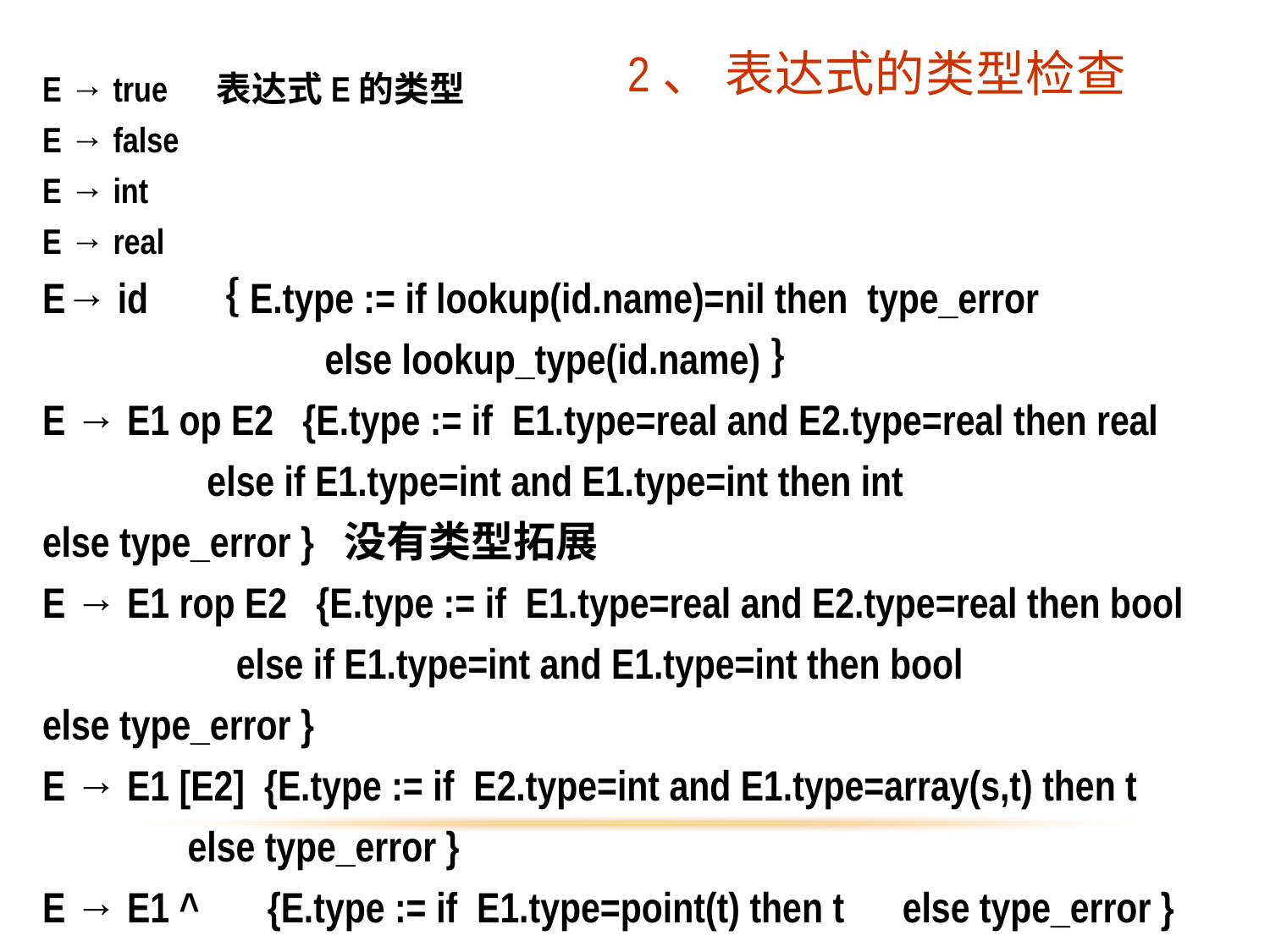

2、 表达式的类型检查
E → true     表达式E的类型
E → false
E → int
E → real
E→ id    ｛E.type := if lookup(id.name)=nil then  type_error
                             else lookup_type(id.name)｝
E → E1 op E2   {E.type := if  E1.type=real and E2.type=real then real                            else if E1.type=int and E1.type=int then int
else type_error }  没有类型拓展
E → E1 rop E2   {E.type := if  E1.type=real and E2.type=real then bool                            else if E1.type=int and E1.type=int then bool
else type_error }
E → E1 [E2]  {E.type := if  E2.type=int and E1.type=array(s,t) then t                            else type_error }
E → E1 ^       {E.type := if  E1.type=point(t) then t      else type_error }